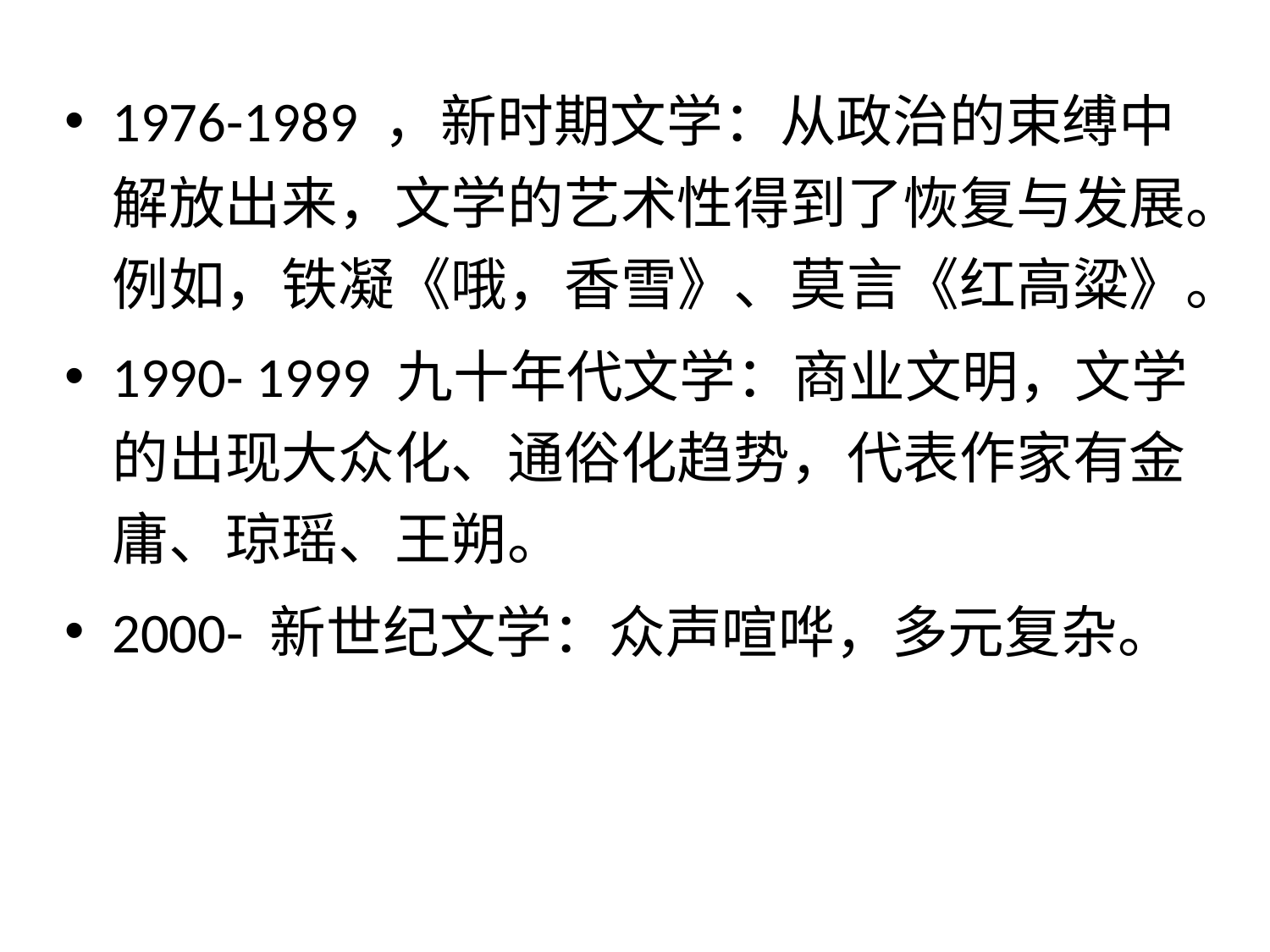

1976-1989 ，新时期文学：从政治的束缚中解放出来，文学的艺术性得到了恢复与发展。例如，铁凝《哦，香雪》、莫言《红高粱》。
1990- 1999 九十年代文学：商业文明，文学的出现大众化、通俗化趋势，代表作家有金庸、琼瑶、王朔。
2000- 新世纪文学：众声喧哗，多元复杂。